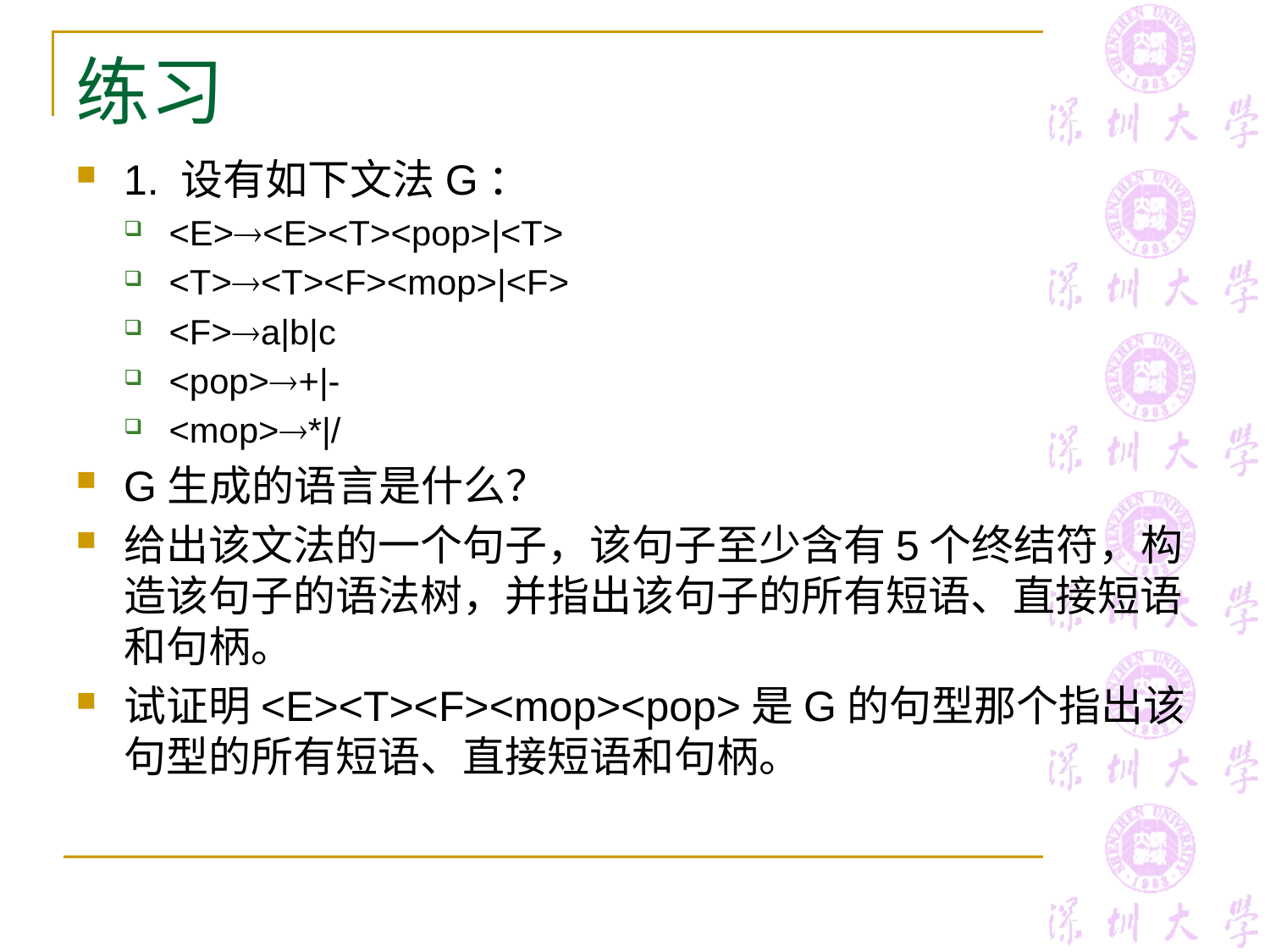

# 练习
1. 设有如下文法G：
<E>→<E><T><pop>|<T>
<T>→<T><F><mop>|<F>
<F>→a|b|c
<pop>→+|-
<mop>→*|/
G生成的语言是什么？
给出该文法的一个句子，该句子至少含有5个终结符，构造该句子的语法树，并指出该句子的所有短语、直接短语和句柄。
试证明<E><T><F><mop><pop>是G的句型那个指出该句型的所有短语、直接短语和句柄。